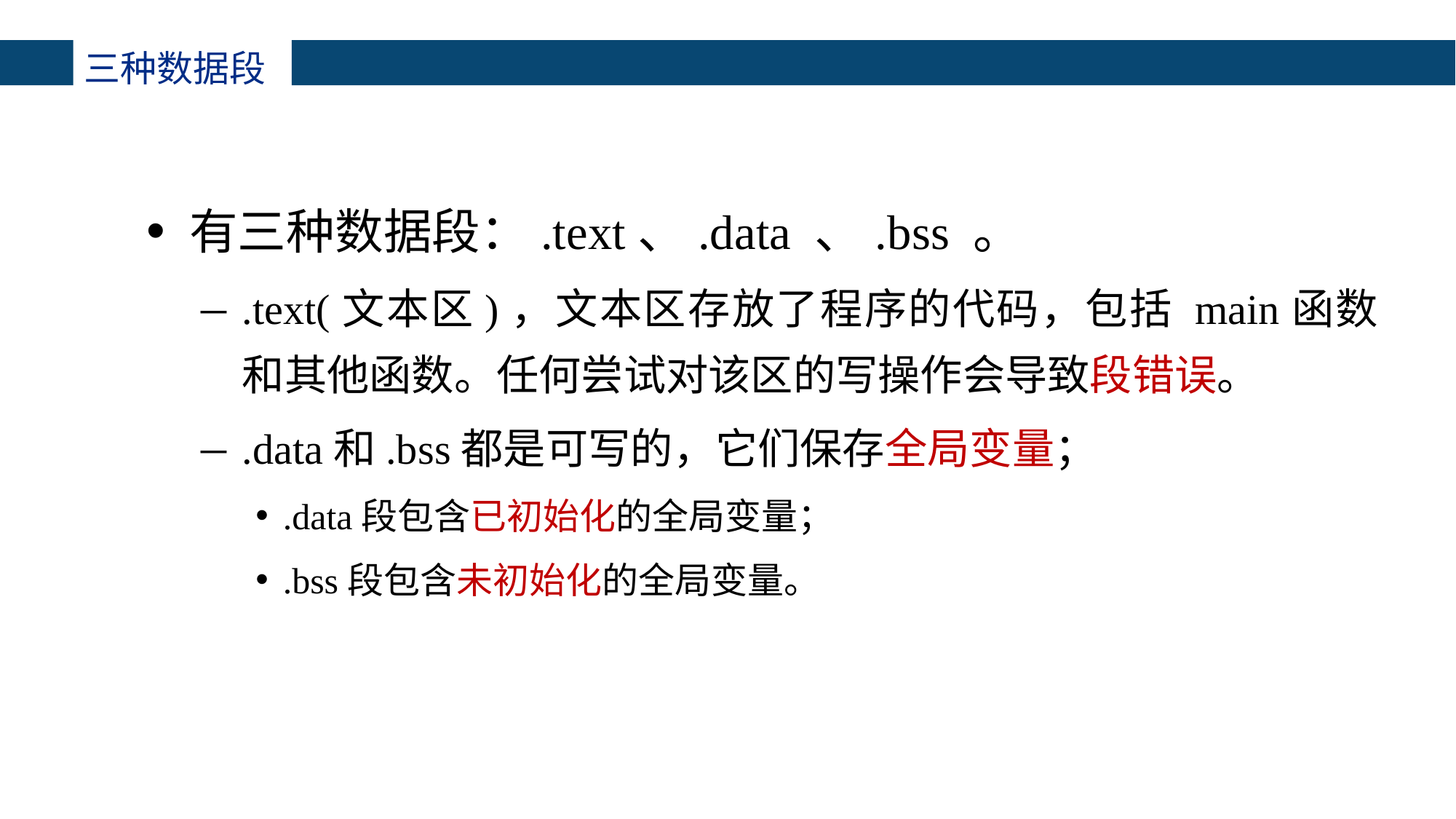

三种数据段

有三种数据段：.text、.data 、.bss 。
.text(文本区)，文本区存放了程序的代码，包括 main函数和其他函数。任何尝试对该区的写操作会导致段错误。
.data和.bss都是可写的，它们保存全局变量；
.data段包含已初始化的全局变量；
.bss段包含未初始化的全局变量。